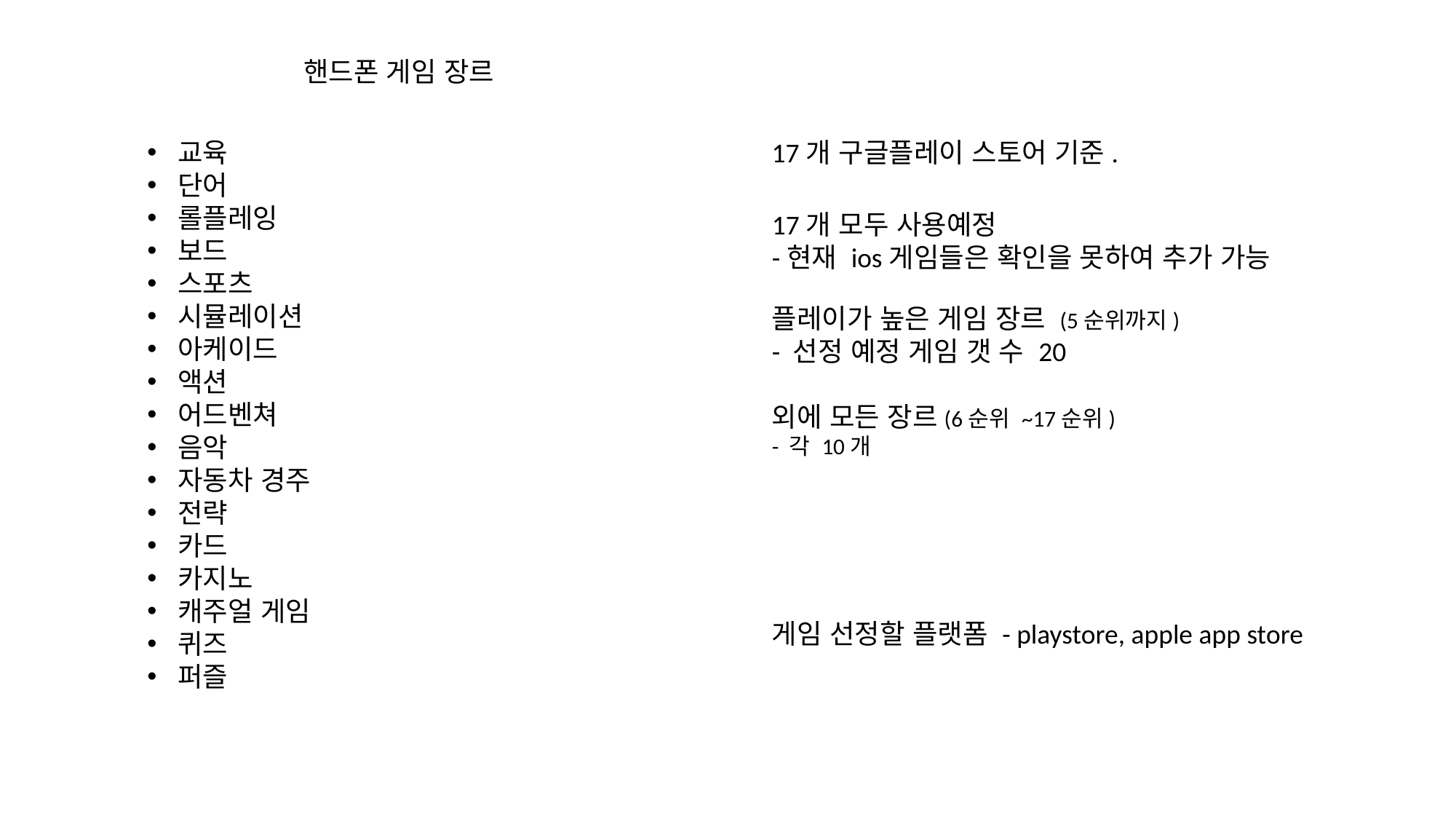

핸드폰 게임 장르
교육
단어
롤플레잉
보드
스포츠
시뮬레이션
아케이드
액션
어드벤쳐
음악
자동차 경주
전략
카드
카지노
캐주얼 게임
퀴즈
퍼즐

17개 구글플레이 스토어 기준.
17개 모두 사용예정
-현재 ios게임들은 확인을 못하여 추가 가능
플레이가 높은 게임 장르 (5순위까지)
- 선정 예정 게임 갯 수 20

외에 모든 장르(6순위 ~17순위)
- 각 10개

게임 선정할 플랫폼 - playstore, apple app store